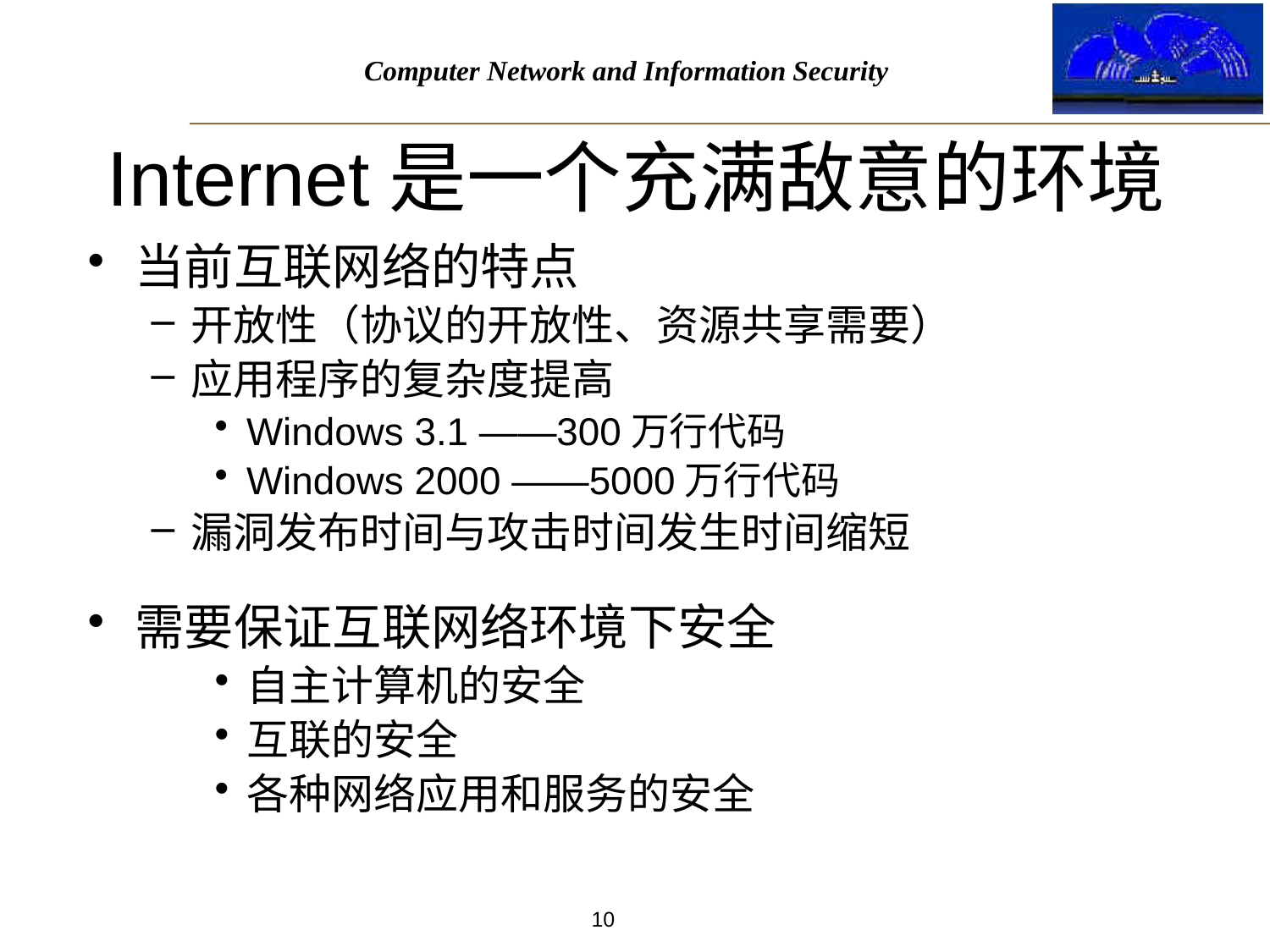

Internet是一个充满敌意的环境
当前互联网络的特点
开放性（协议的开放性、资源共享需要）
应用程序的复杂度提高
Windows 3.1 ——300万行代码
Windows 2000 ——5000万行代码
漏洞发布时间与攻击时间发生时间缩短

需要保证互联网络环境下安全
自主计算机的安全
互联的安全
各种网络应用和服务的安全
10